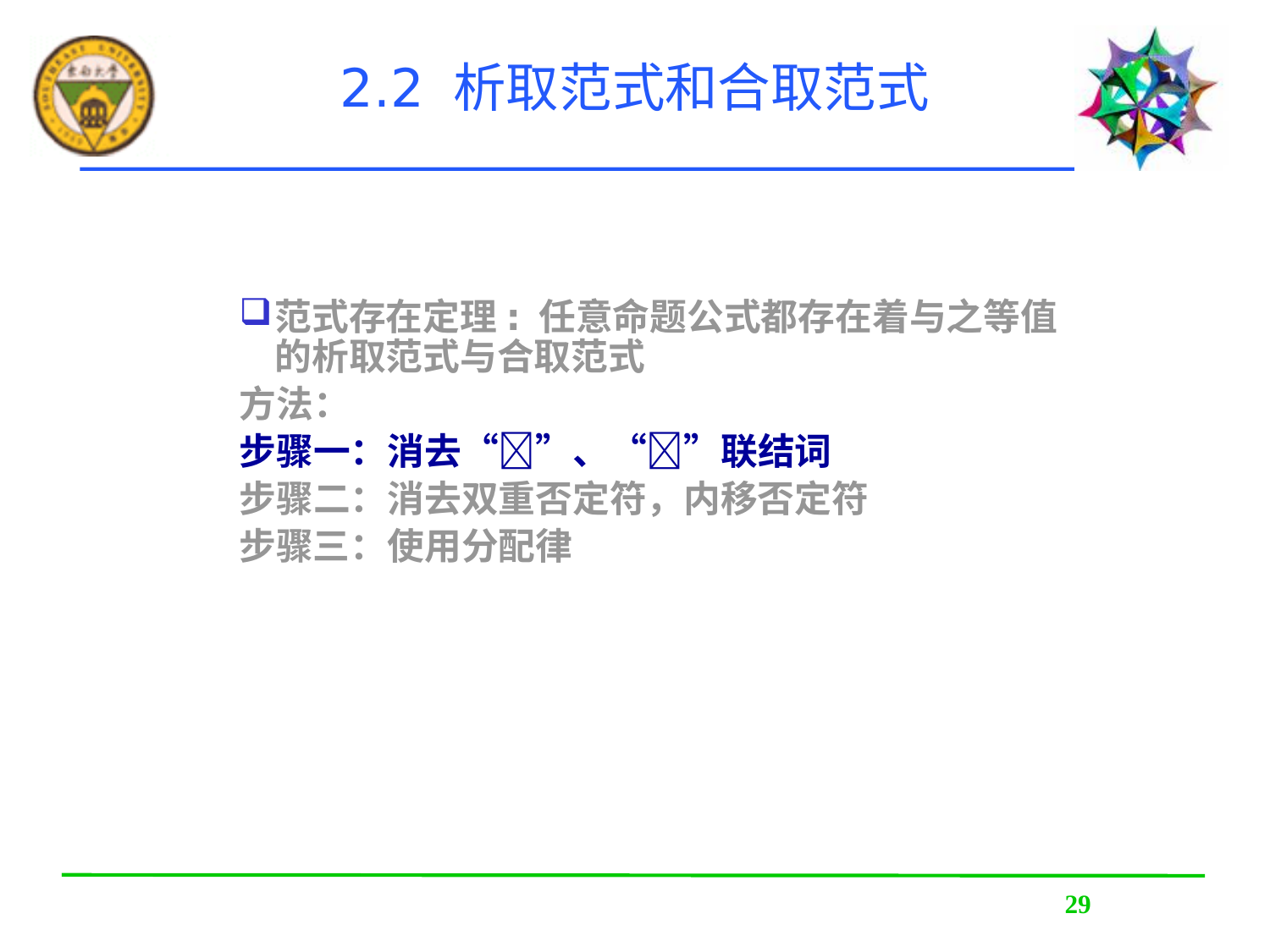

# 2.2 析取范式和合取范式
范式存在定理: 任意命题公式都存在着与之等值的析取范式与合取范式
方法：
步骤一：消去“→”、“↔”联结词
步骤二：消去双重否定符，内移否定符
步骤三：使用分配律